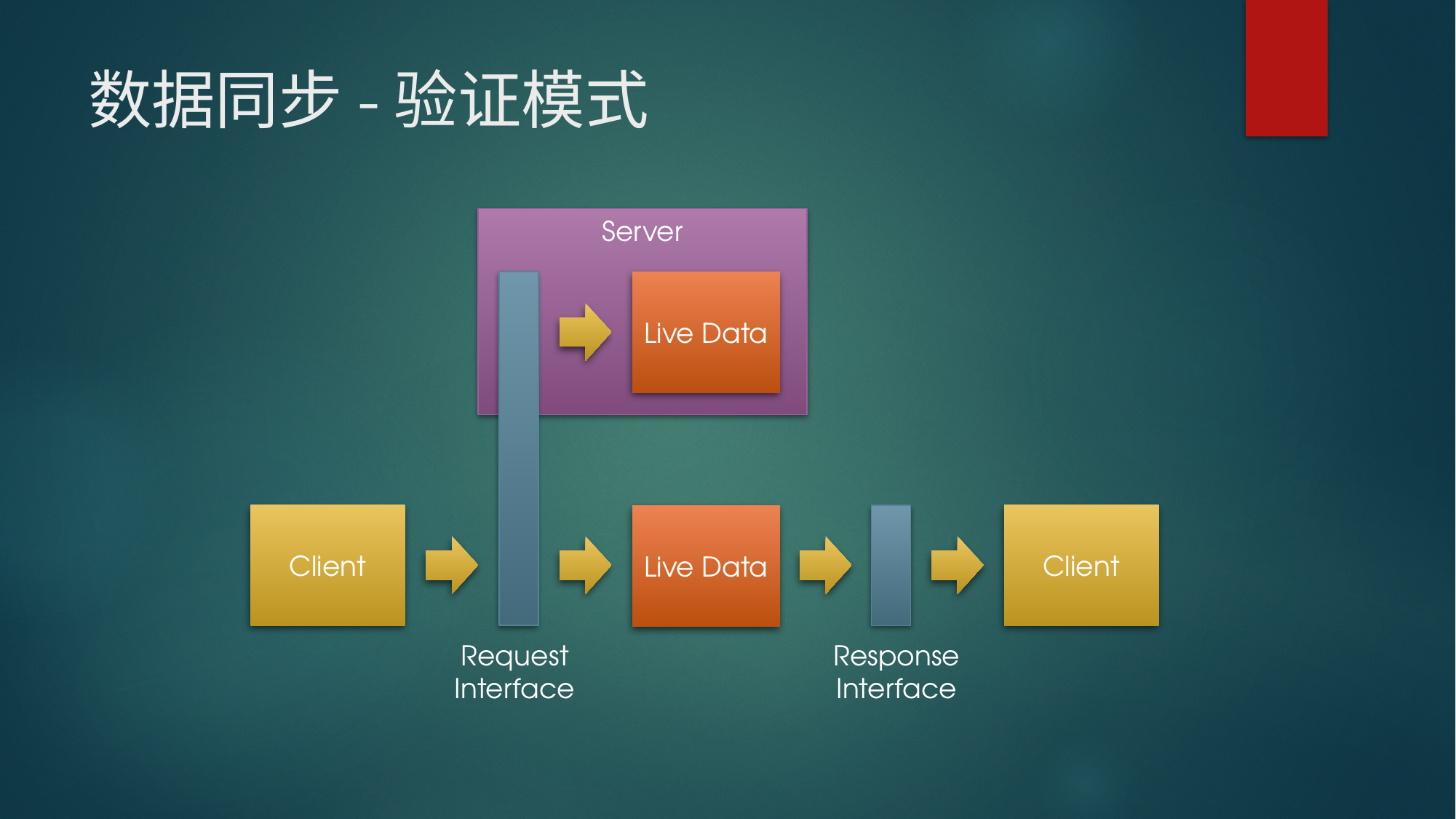

# 数据同步-验证模式

Server

Live Data

Client
Client
Live Data

Request
Interface
Response
Interface